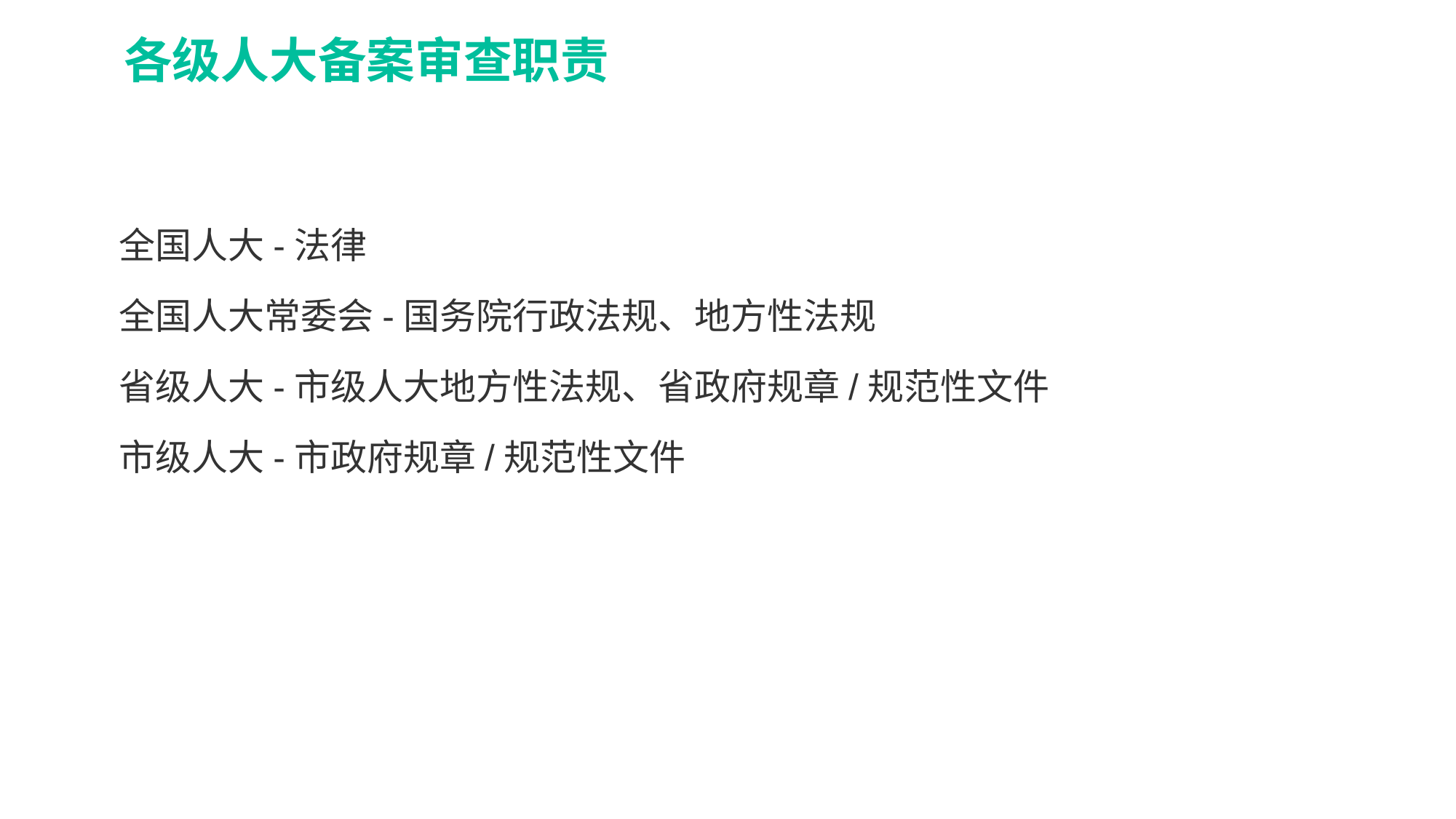

# 各级人大备案审查职责
全国人大-法律
全国人大常委会-国务院行政法规、地方性法规
省级人大-市级人大地方性法规、省政府规章/规范性文件
市级人大-市政府规章/规范性文件